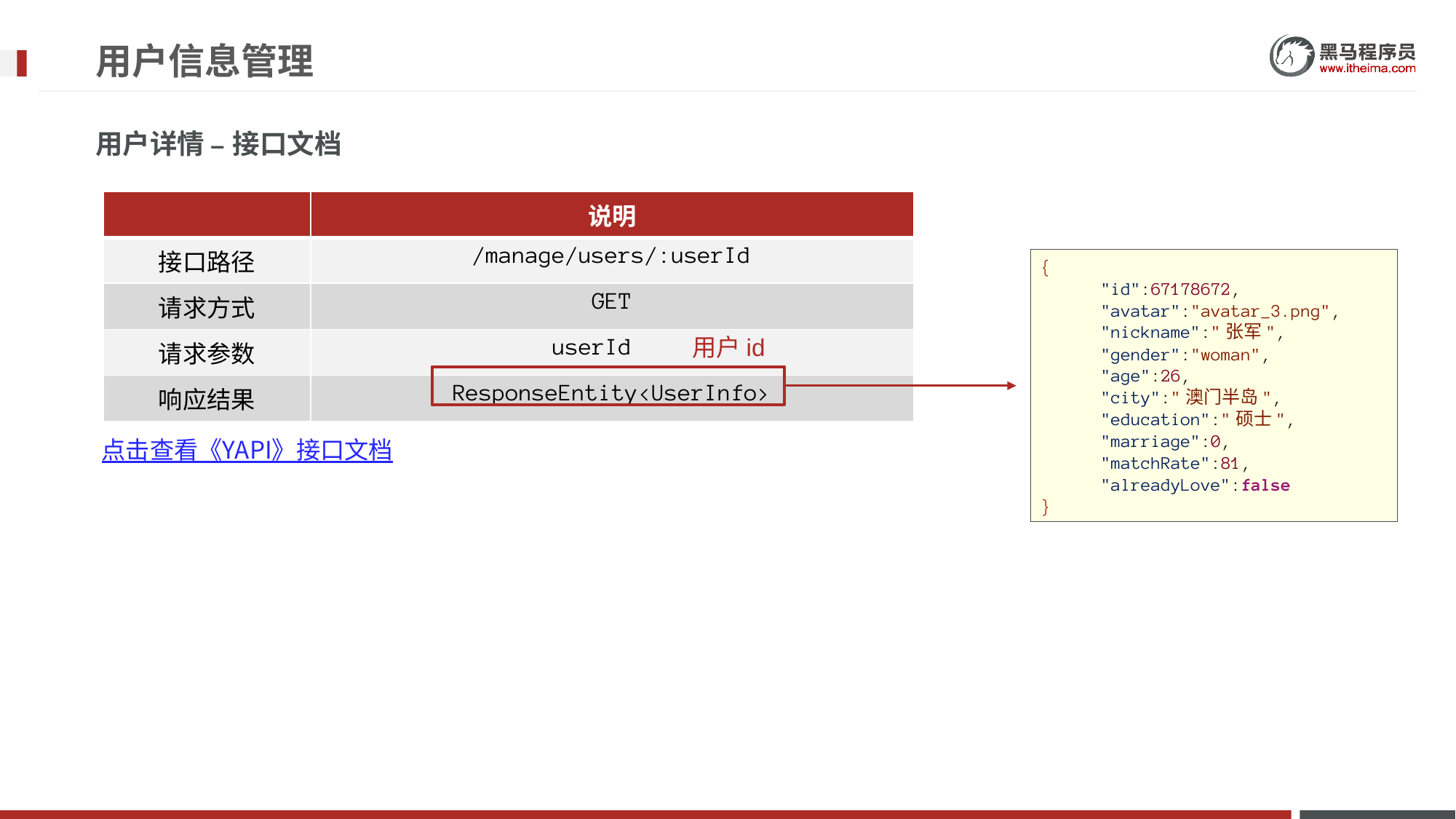

# 用户信息管理
用户详情-接口文档
|  | 说明 |
| --- | --- |
| 接口路径 | /manage/users/:userId |
| 请求方式 | GET |
| 请求参数 | userId |
| 响应结果 | ResponseEntity<UserInfo> |
{
      "id":67178672,
      "avatar":"avatar_3.png",
      "nickname":"张军",
      "gender":"woman",
      "age":26,
      "city":"澳门半岛",
      "education":"硕士",
      "marriage":0,
      "matchRate":81,
      "alreadyLove":false
}
用户id

点击查看《YAPI》接口文档